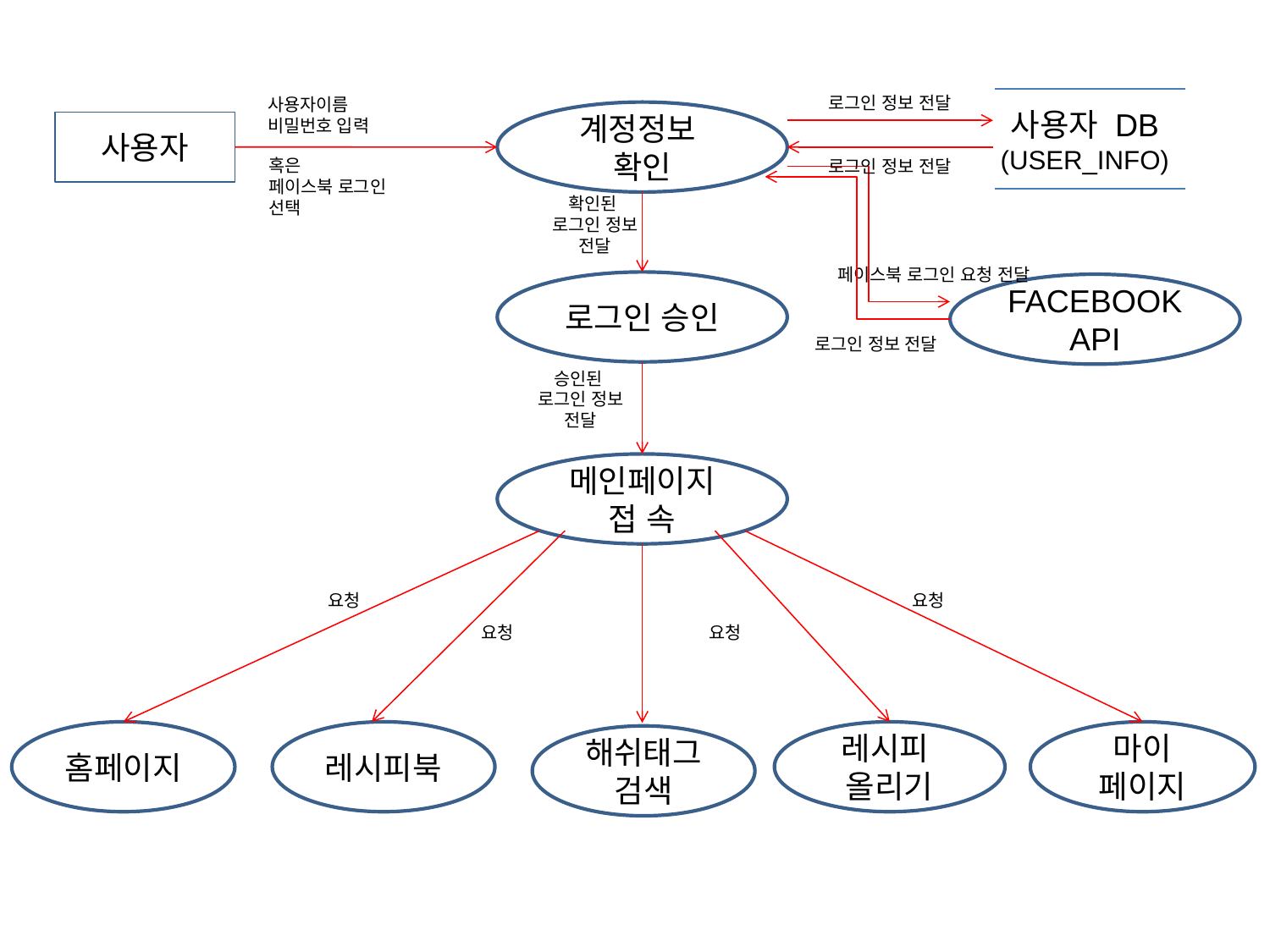

로그인 정보 전달
사용자이름
비밀번호 입력
사용자 DB
(USER_INFO)
계정정보
확인
사용자
혹은
페이스북 로그인
선택
로그인 정보 전달
확인된
로그인 정보
전달
페이스북 로그인 요청 전달
로그인 승인
FACEBOOK API
로그인 정보 전달
승인된
로그인 정보
전달
메인페이지
접 속
요청
요청
요청
요청
홈페이지
레시피북
레시피
올리기
마이
페이지
해쉬태그
검색